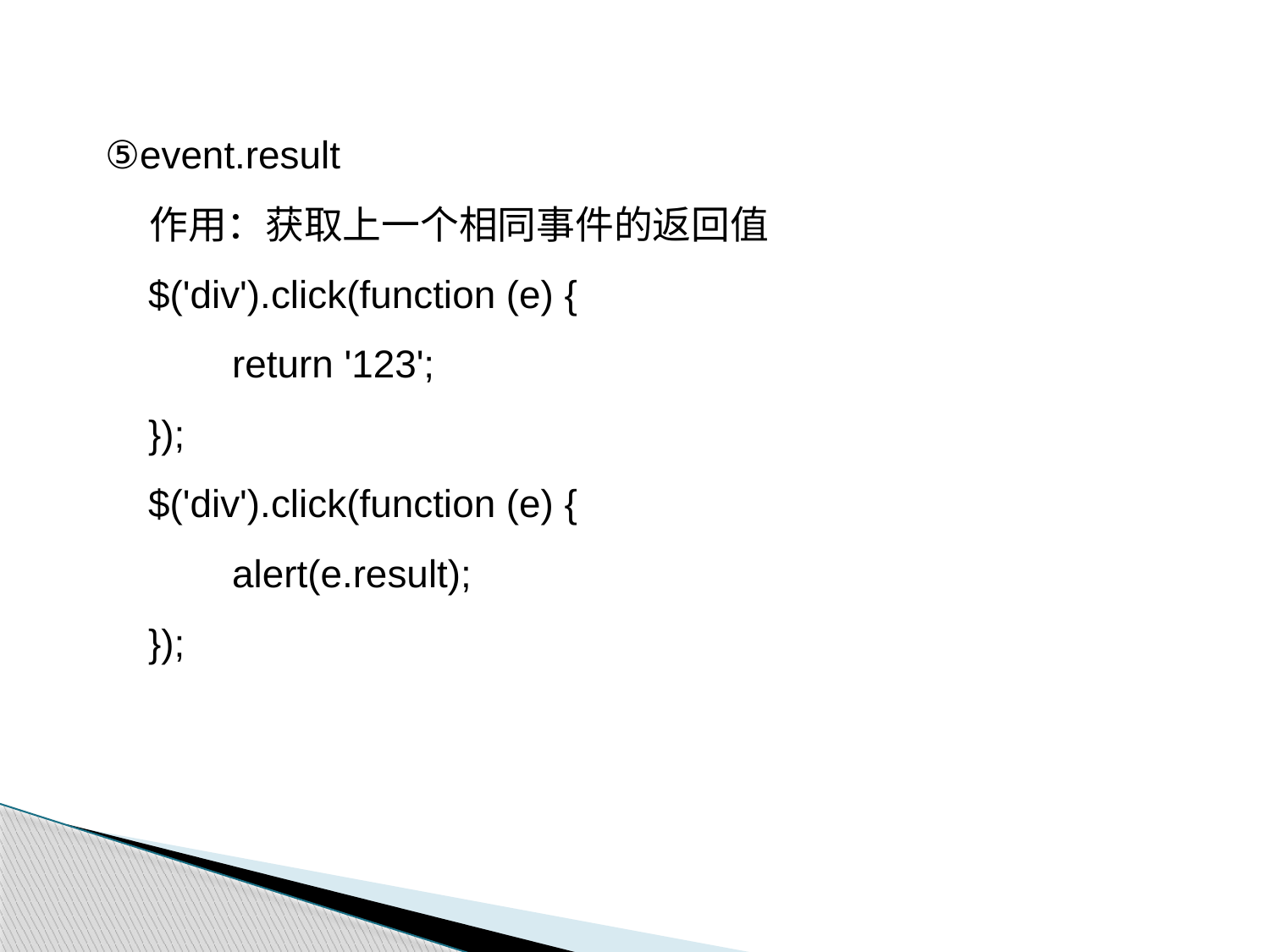

⑤event.result
    作用：获取上一个相同事件的返回值
    $('div').click(function (e) {
	return '123';
    });
    $('div').click(function (e) {
	alert(e.result);
    });